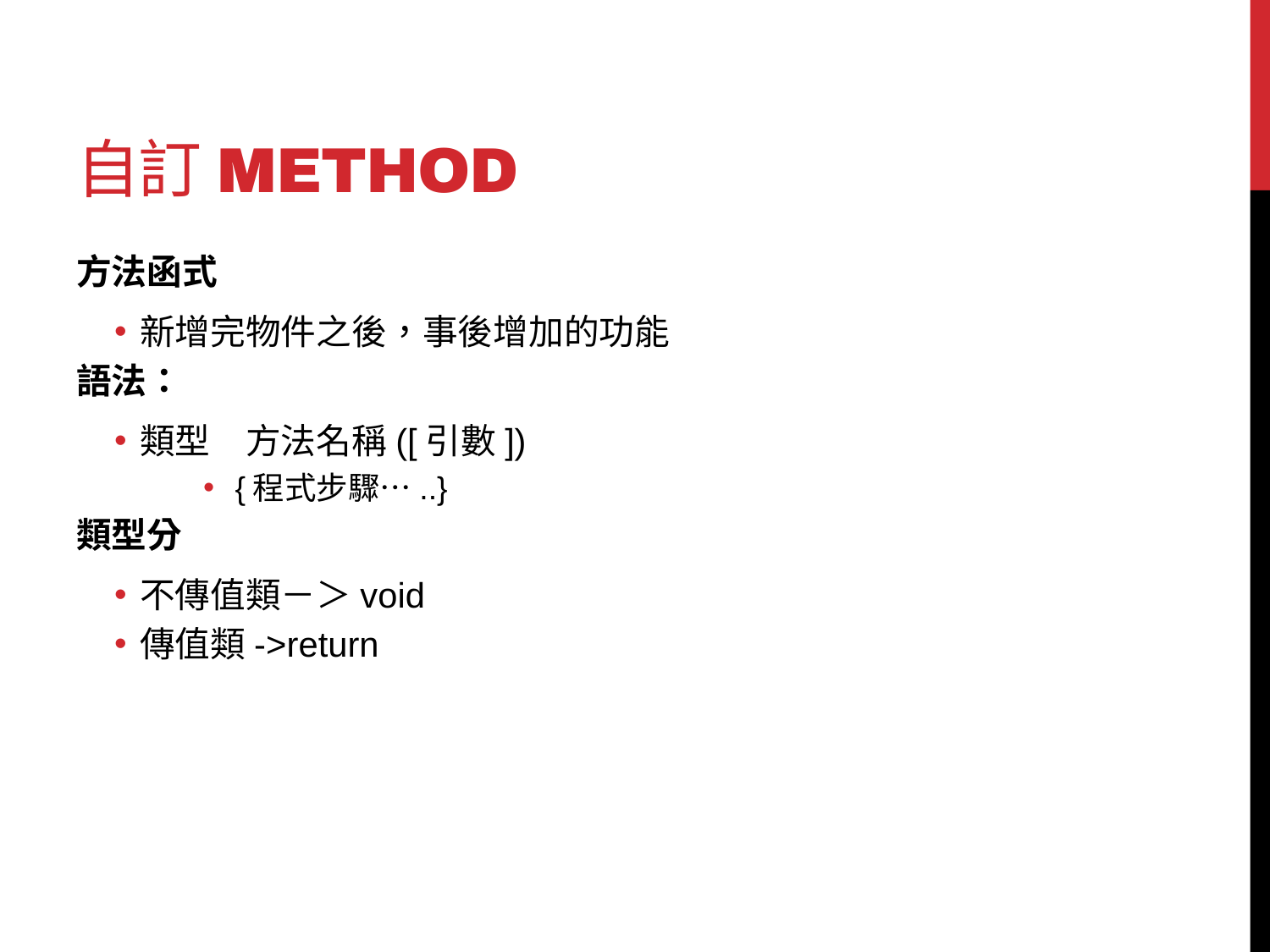

# 自訂Method
方法函式
新增完物件之後，事後增加的功能
語法：
類型　方法名稱([引數])
{程式步驟…..}
類型分
不傳值類－＞void
傳值類->return